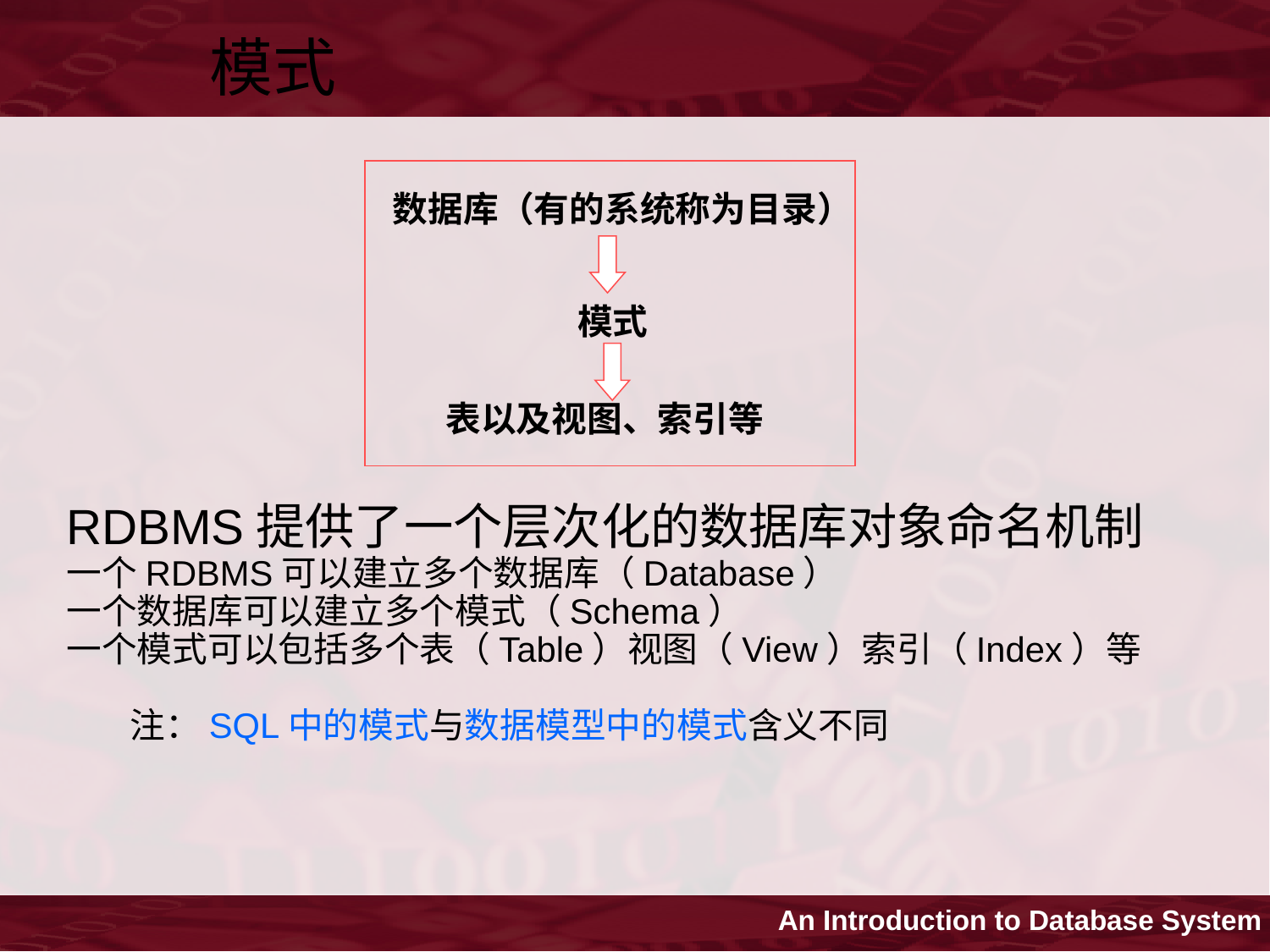

模式

数据库（有的系统称为目录）

模式

表以及视图、索引等
RDBMS提供了一个层次化的数据库对象命名机制
一个RDBMS可以建立多个数据库（Database）
一个数据库可以建立多个模式（Schema）
一个模式可以包括多个表（Table）视图（View）索引（Index）等

注：SQL中的模式与数据模型中的模式含义不同